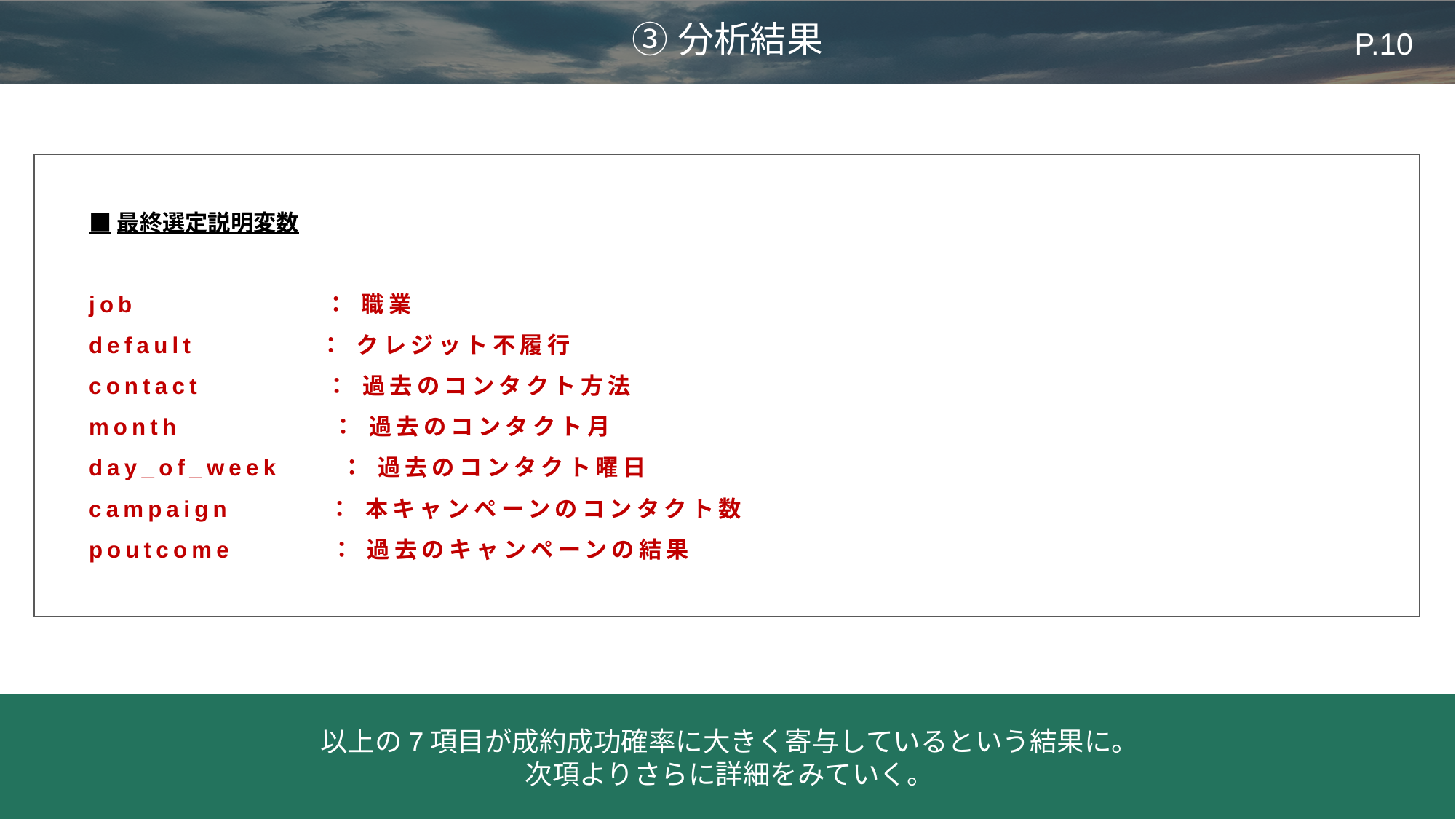

# ③分析結果

■最終選定説明変数

job　　　　　　  ： 職業
default　　　　 ： クレジット不履行
contact　　　　 ： 過去のコンタクト方法
month　　　　　 ： 過去のコンタクト月
day_of_week　　： 過去のコンタクト曜日
campaign　　　 ： 本キャンペーンのコンタクト数
poutcome　　　 ： 過去のキャンペーンの結果
以上の7項目が成約成功確率に大きく寄与しているという結果に。
次項よりさらに詳細をみていく。